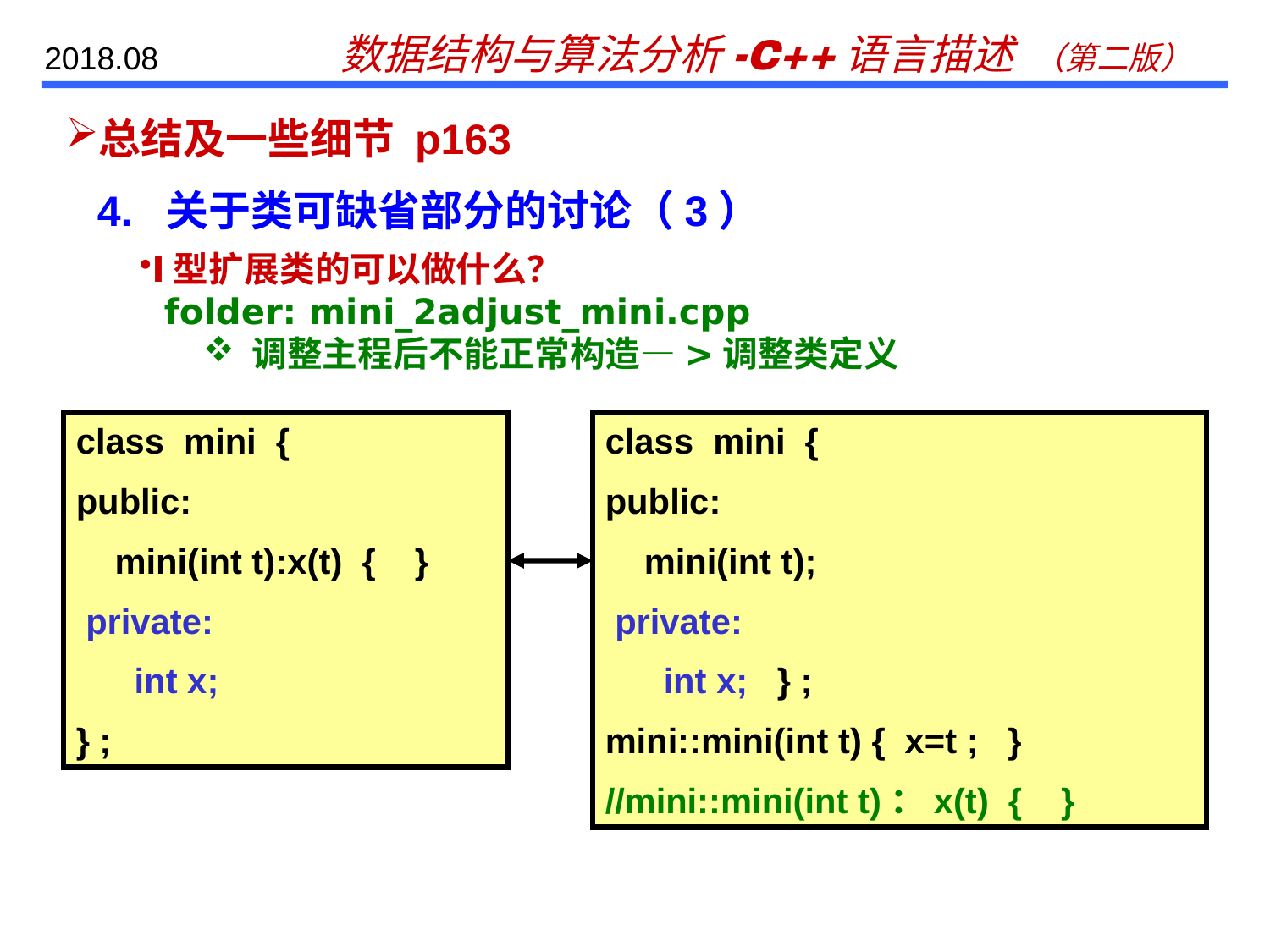

# 总结及一些细节 p163
4.  关于类可缺省部分的讨论（3）
I型扩展类的可以做什么？
  folder: mini_2adjust_mini.cpp
 调整主程后不能正常构造—>调整类定义
class  mini  {
public:
    mini(int t):x(t)  {    }
 private:
      int x;
} ;
class  mini  {
public:
    mini(int t);
 private:
      int x;   } ;
mini::mini(int t) {  x=t ;   }
//mini::mini(int t)：x(t)  {    }